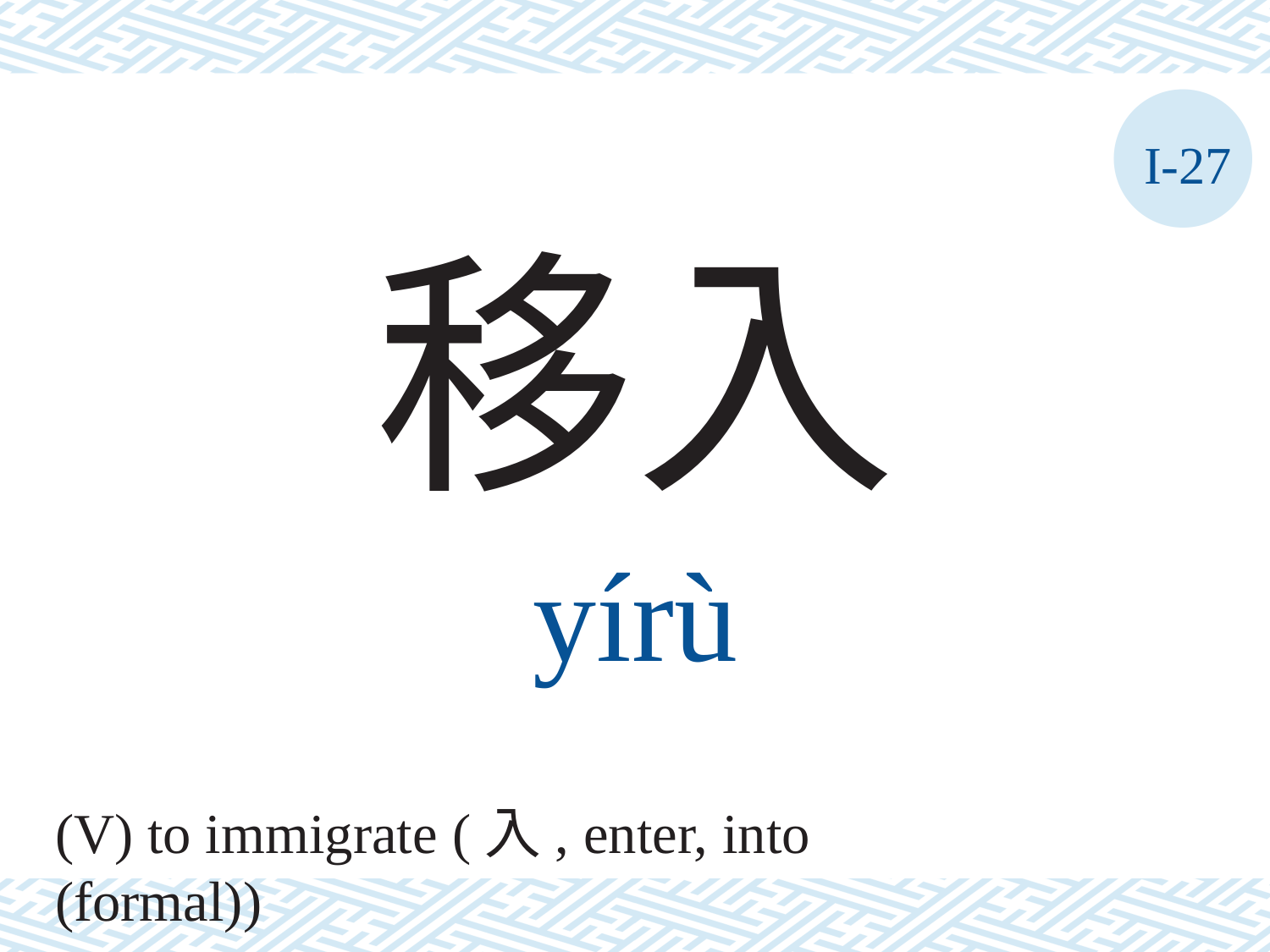

I-27
移入
yírù
(V) to immigrate (入, enter, into (formal))